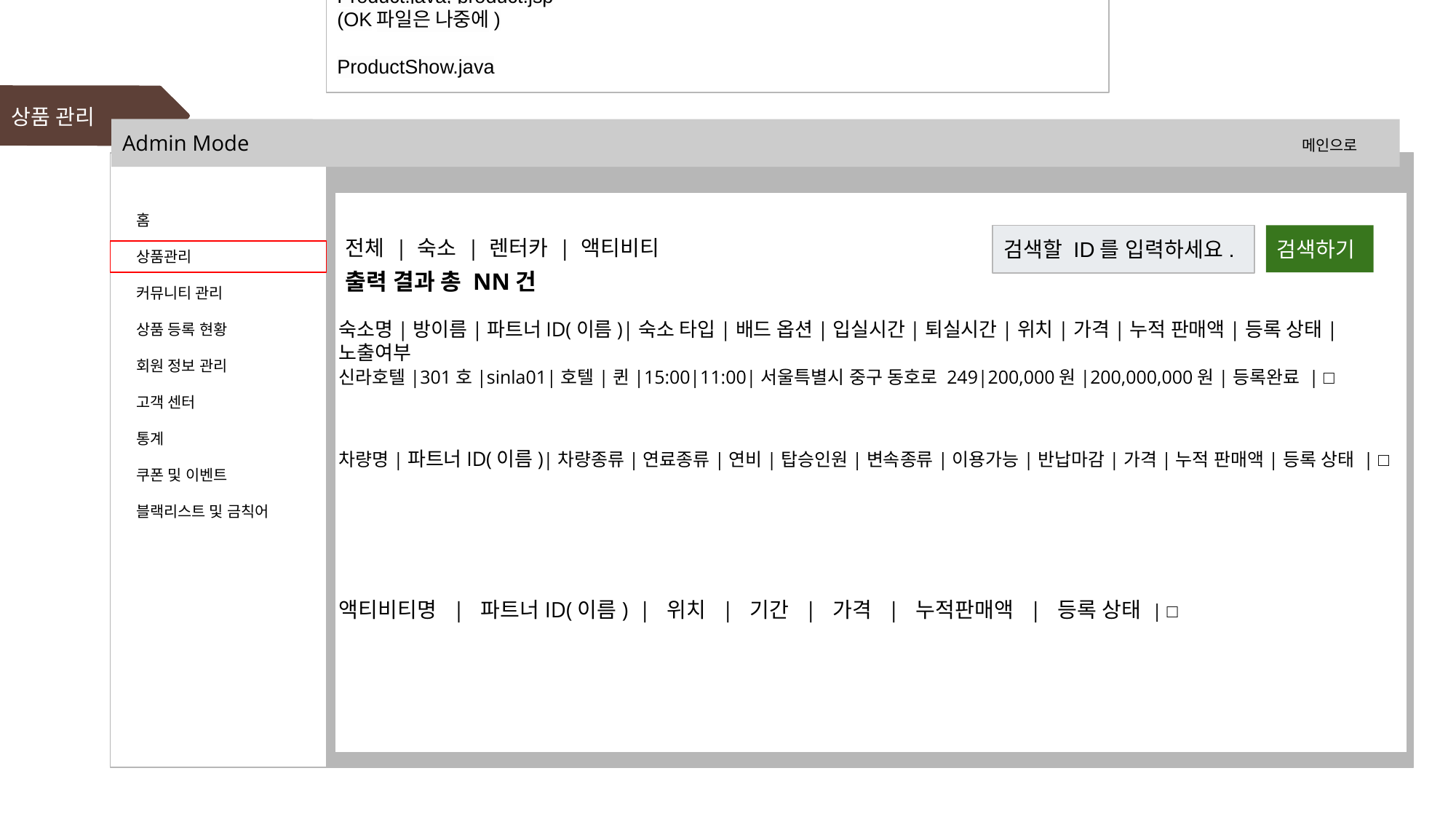

Product.java, product.jsp
(OK파일은 나중에)

ProductShow.java
상품 관리

Admin Mode
메인으로

홈

상품관리

커뮤니티 관리

상품 등록 현황

회원 정보 관리

고객 센터

통계

쿠폰 및 이벤트

블랙리스트 및 금칙어

전체 | 숙소 | 렌터카 | 액티비티
검색할 ID를 입력하세요.
검색하기
출력 결과 총 NN건
숙소명|방이름|파트너ID(이름)|숙소 타입|배드 옵션|입실시간|퇴실시간|위치|가격|누적 판매액|등록 상태| 노출여부
신라호텔|301호|sinla01|호텔|퀸|15:00|11:00|서울특별시 중구 동호로 249|200,000원|200,000,000원|등록완료 | □
차량명|파트너ID(이름)|차량종류|연료종류|연비|탑승인원|변속종류|이용가능|반납마감|가격|누적 판매액|등록 상태 | □

액티비티명  |  파트너ID(이름)  |  위치  |  기간  |  가격  |  누적판매액  |  등록 상태 | □